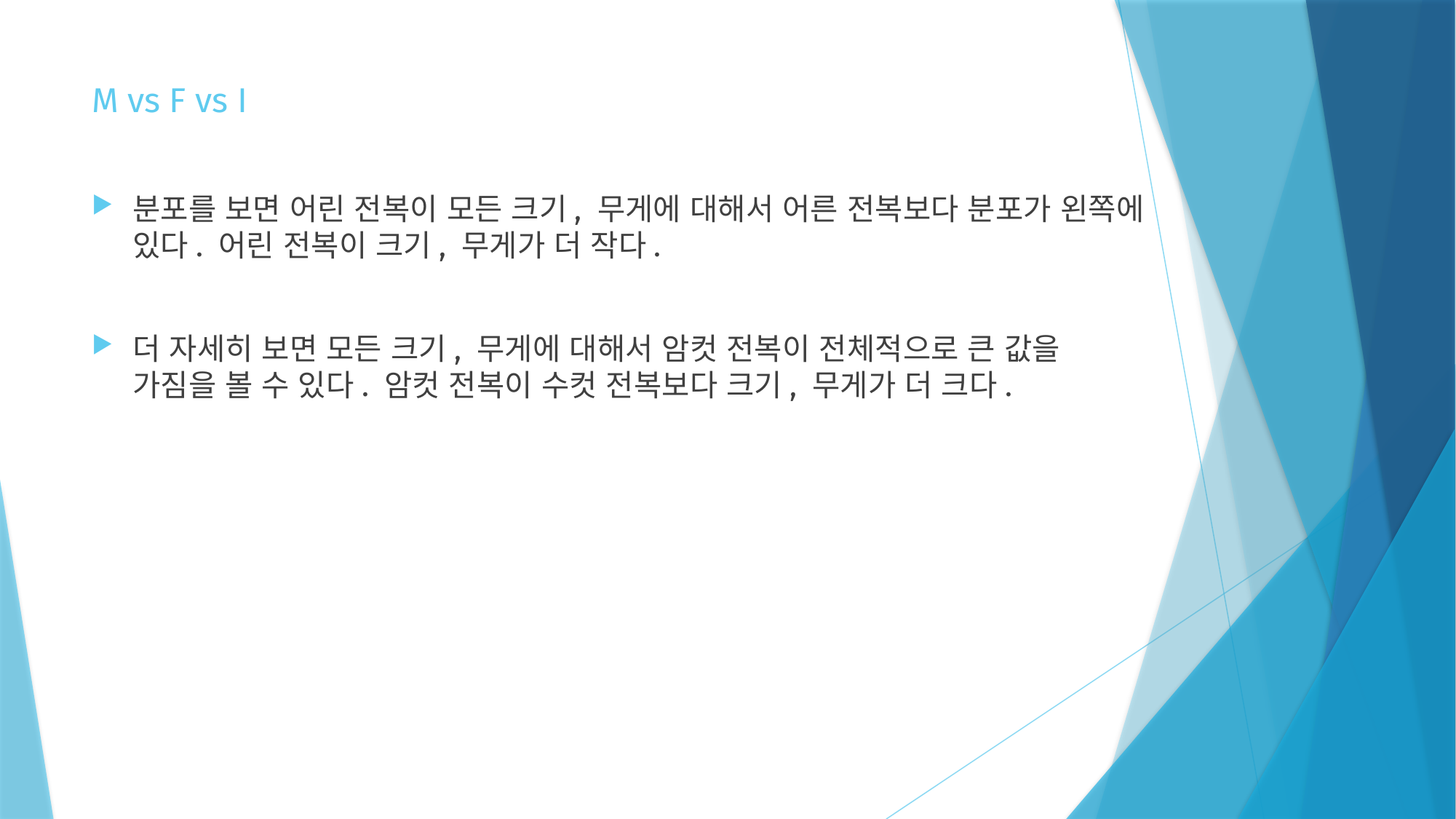

# M vs F vs I
분포를 보면 어린 전복이 모든 크기, 무게에 대해서 어른 전복보다 분포가 왼쪽에 있다. 어린 전복이 크기, 무게가 더 작다.

더 자세히 보면 모든 크기, 무게에 대해서 암컷 전복이 전체적으로 큰 값을 가짐을 볼 수 있다. 암컷 전복이 수컷 전복보다 크기, 무게가 더 크다.